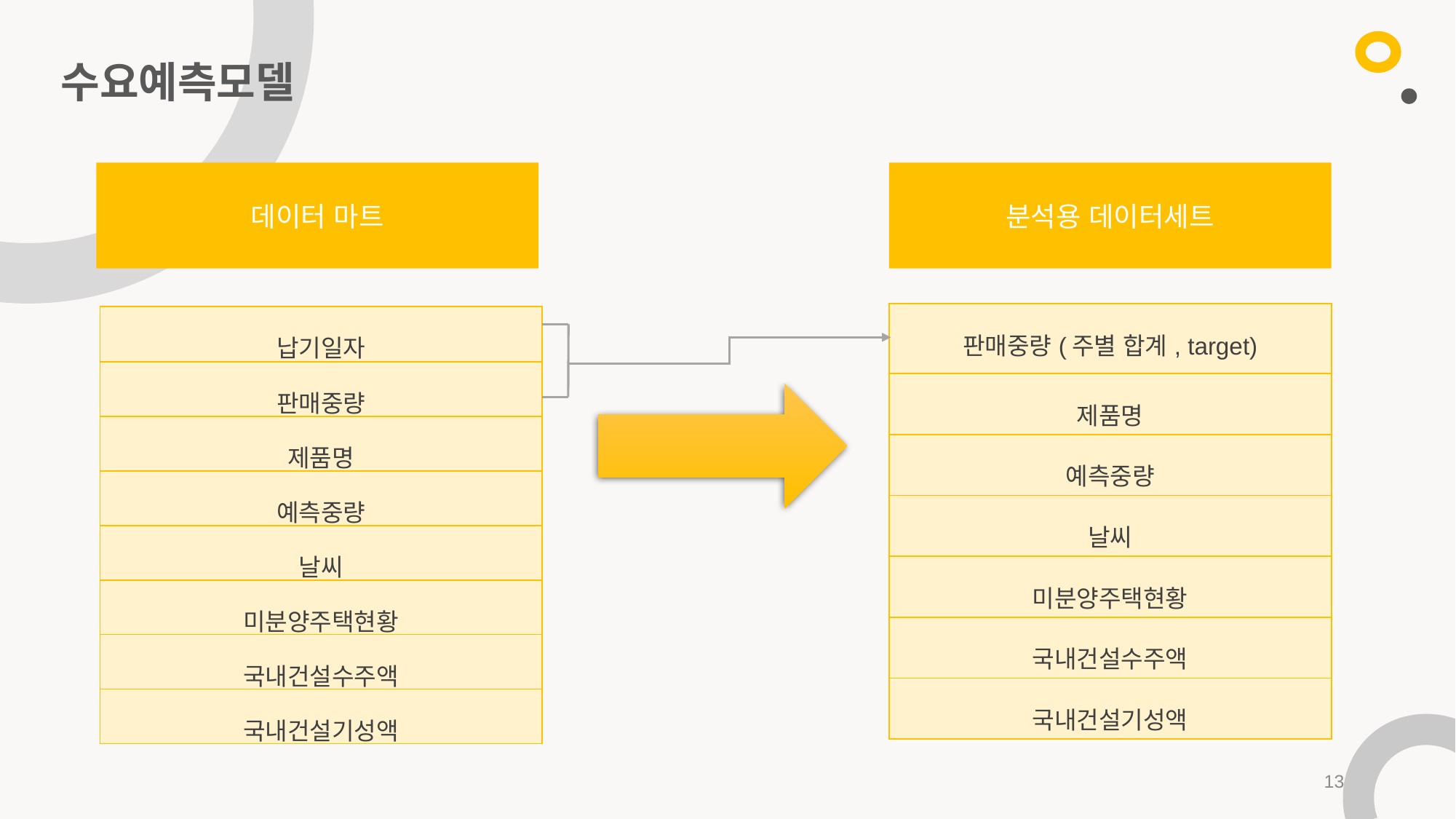

수요예측모델

데이터 마트
분석용 데이터세트
| 판매중량(주별 합계, target) |
| --- |
| 제품명 |
| 예측중량 |
| 날씨 |
| 미분양주택현황 |
| 국내건설수주액 |
| 국내건설기성액 |
| 납기일자 |
| --- |
| 판매중량 |
| 제품명 |
| 예측중량 |
| 날씨 |
| 미분양주택현황 |
| 국내건설수주액 |
| 국내건설기성액 |

13